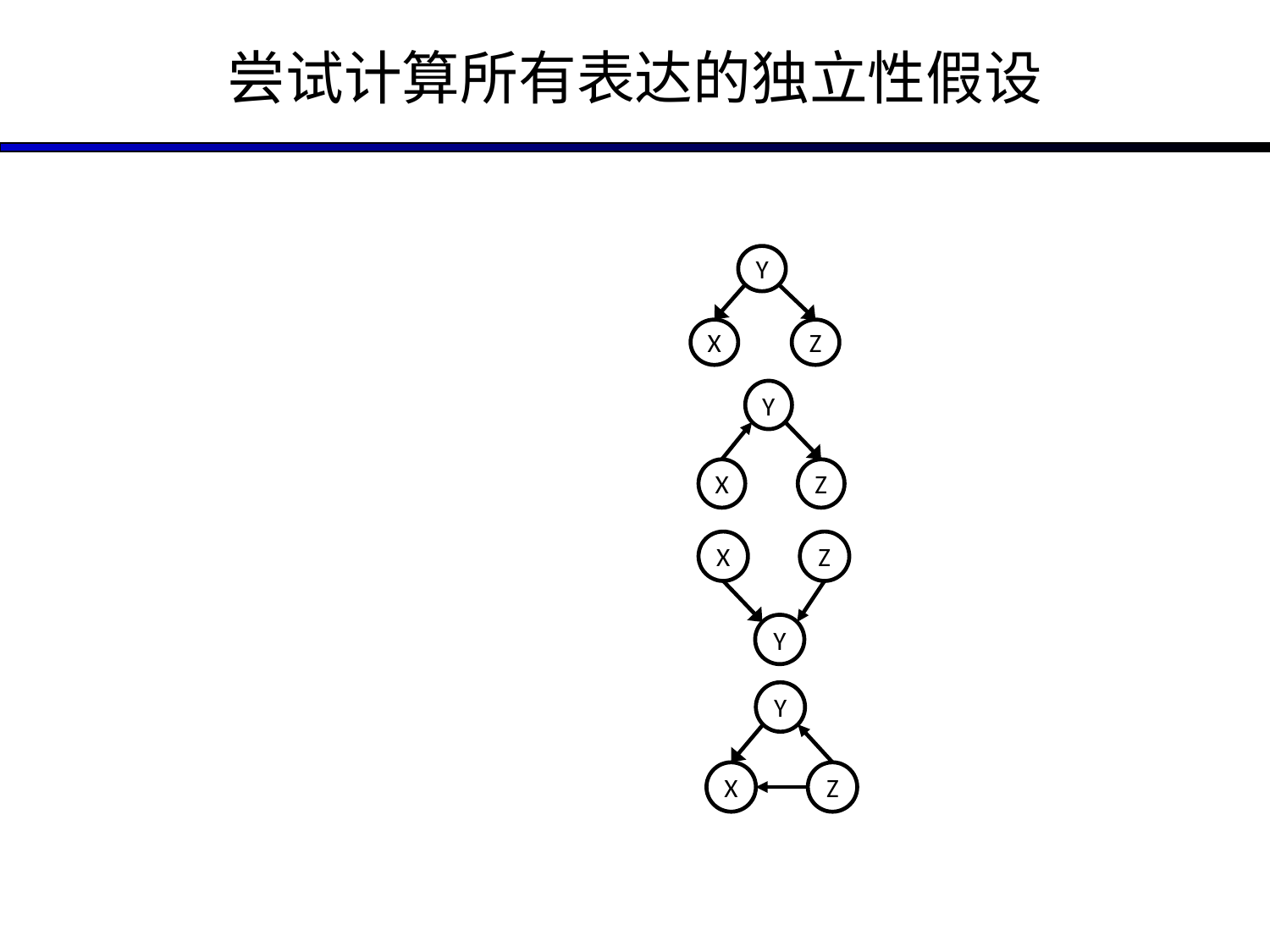

# 尝试计算所有表达的独立性假设
Y
X
Z
Y
X
Z
X
Z
Y
Y
X
Z